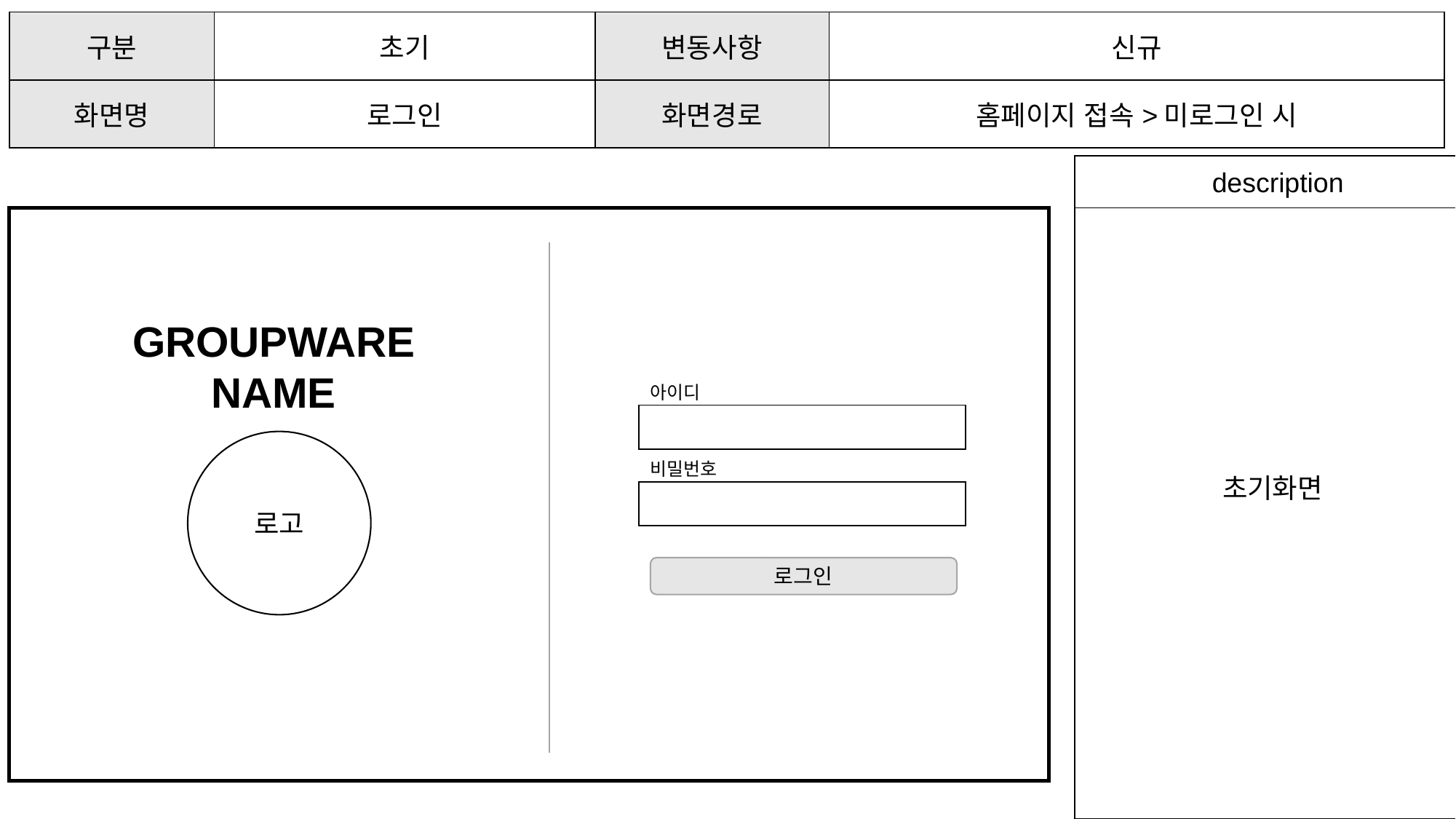

| 구분 | 초기 | 변동사항 | 신규 |
| --- | --- | --- | --- |
| 화면명 | 로그인 | 화면경로 | 홈페이지 접속>미로그인 시 |
초기화면
description

GROUPWARE
NAME
| 아이디 |
| --- |
|  |
| 비밀번호 |
|  |
로고
로그인